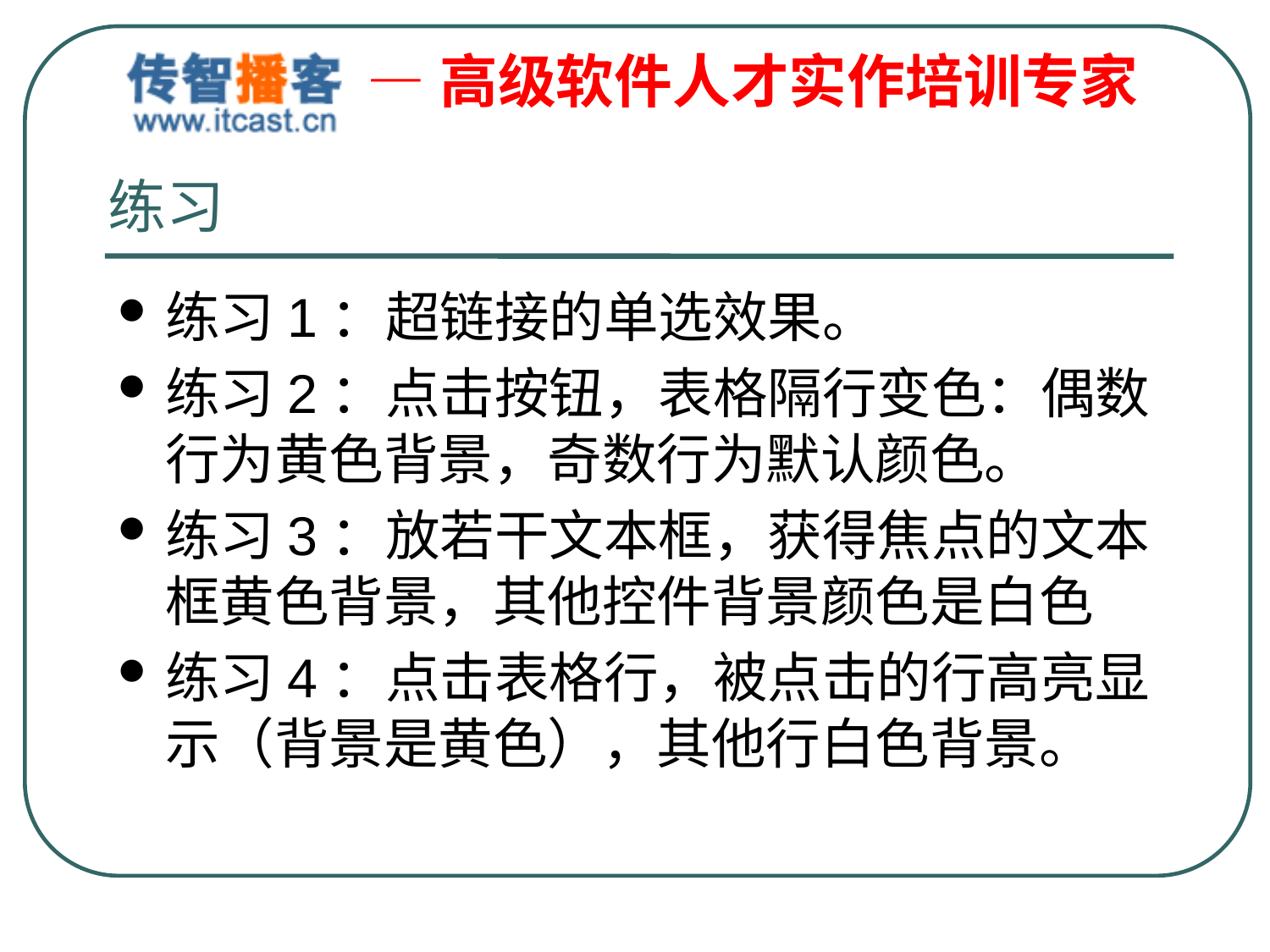

# 练习
练习1：超链接的单选效果。
练习2：点击按钮，表格隔行变色：偶数行为黄色背景，奇数行为默认颜色。
练习3：放若干文本框，获得焦点的文本框黄色背景，其他控件背景颜色是白色
练习4：点击表格行，被点击的行高亮显示（背景是黄色），其他行白色背景。